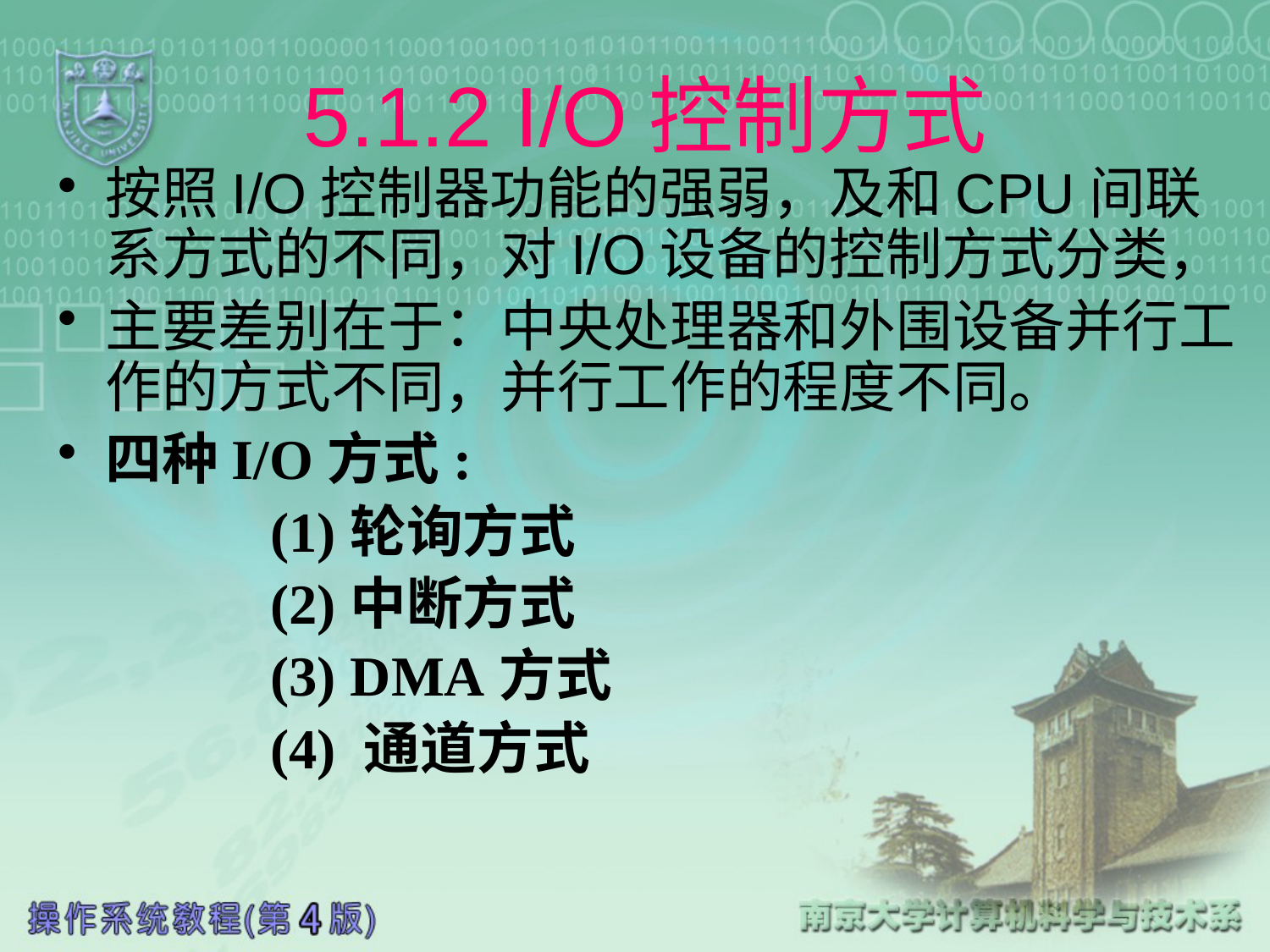

# 5.1.2 I/O控制方式
按照I/O控制器功能的强弱，及和CPU间联系方式的不同，对I/O设备的控制方式分类，
主要差别在于：中央处理器和外围设备并行工作的方式不同，并行工作的程度不同。
四种I/O方式:
               (1)轮询方式
               (2)中断方式
               (3) DMA方式
               (4) 通道方式